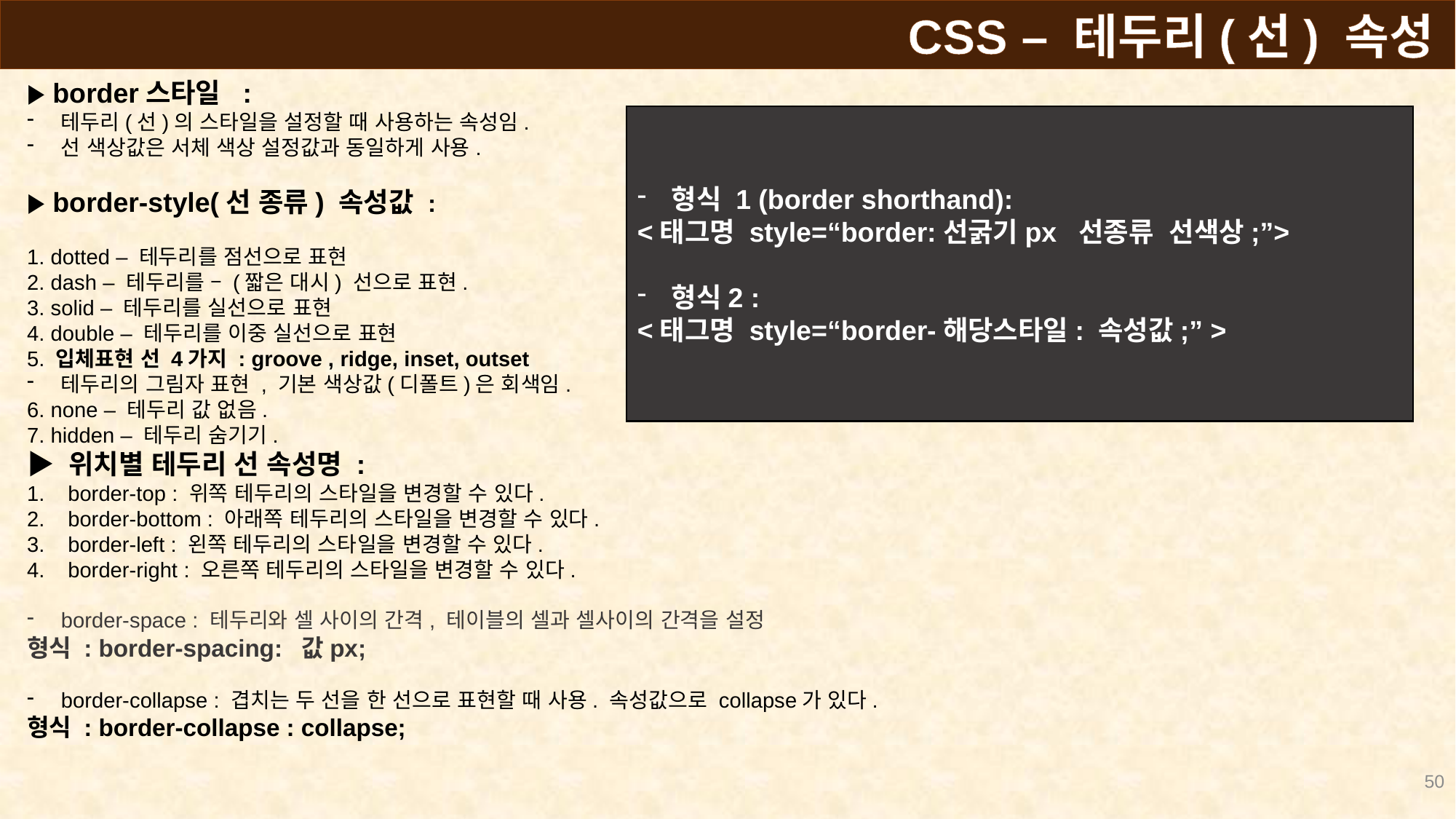

CSS – 테두리(선) 속성
▶ border스타일  :
테두리(선)의 스타일을 설정할 때 사용하는 속성임.
선 색상값은 서체 색상 설정값과 동일하게 사용.

▶ border-style(선 종류) 속성값 :
1. dotted – 테두리를 점선으로 표현
2. dash – 테두리를 – (짧은 대시) 선으로 표현.
3. solid – 테두리를 실선으로 표현
4. double – 테두리를 이중 실선으로 표현
5. 입체표현 선 4가지 : groove , ridge, inset, outset
테두리의 그림자 표현 , 기본 색상값(디폴트)은 회색임.
6. none – 테두리 값 없음.
7. hidden – 테두리 숨기기.
▶ 위치별 테두리 선 속성명 :
border-top : 위쪽 테두리의 스타일을 변경할 수 있다.
border-bottom : 아래쪽 테두리의 스타일을 변경할 수 있다.
border-left : 왼쪽 테두리의 스타일을 변경할 수 있다.
border-right : 오른쪽 테두리의 스타일을 변경할 수 있다.

border-space : 테두리와 셀 사이의 간격, 테이블의 셀과 셀사이의 간격을 설정
형식 : border-spacing:  값px;

border-collapse : 겹치는 두 선을 한 선으로 표현할 때 사용. 속성값으로 collapse가 있다.
형식 : border-collapse : collapse;
형식 1 (border shorthand):
<태그명 style=“border:선굵기px  선종류  선색상;”>

형식2 :
<태그명 style=“border-해당스타일: 속성값;” >
50